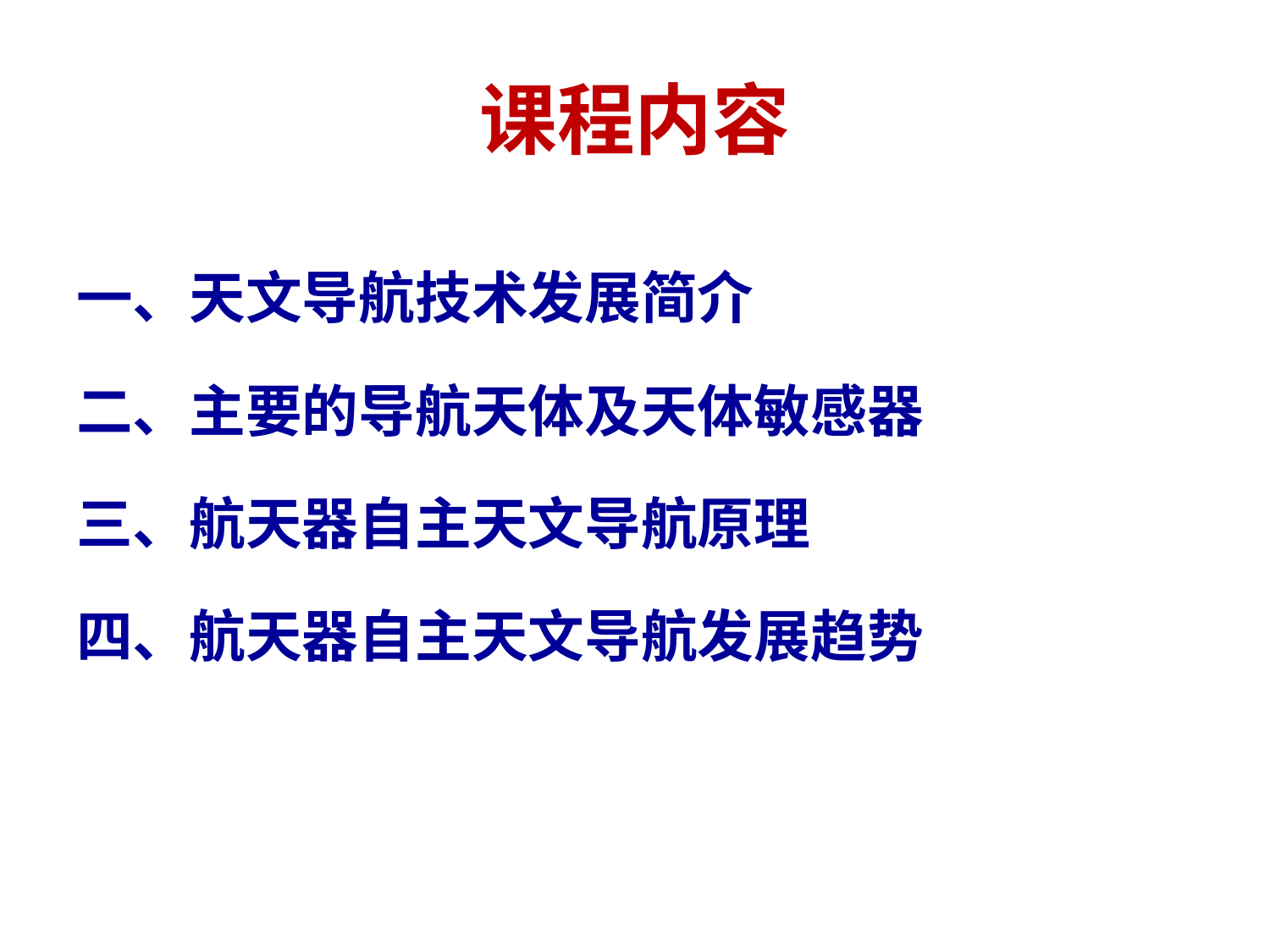

# 课程内容
一、天文导航技术发展简介
二、主要的导航天体及天体敏感器
三、航天器自主天文导航原理
四、航天器自主天文导航发展趋势